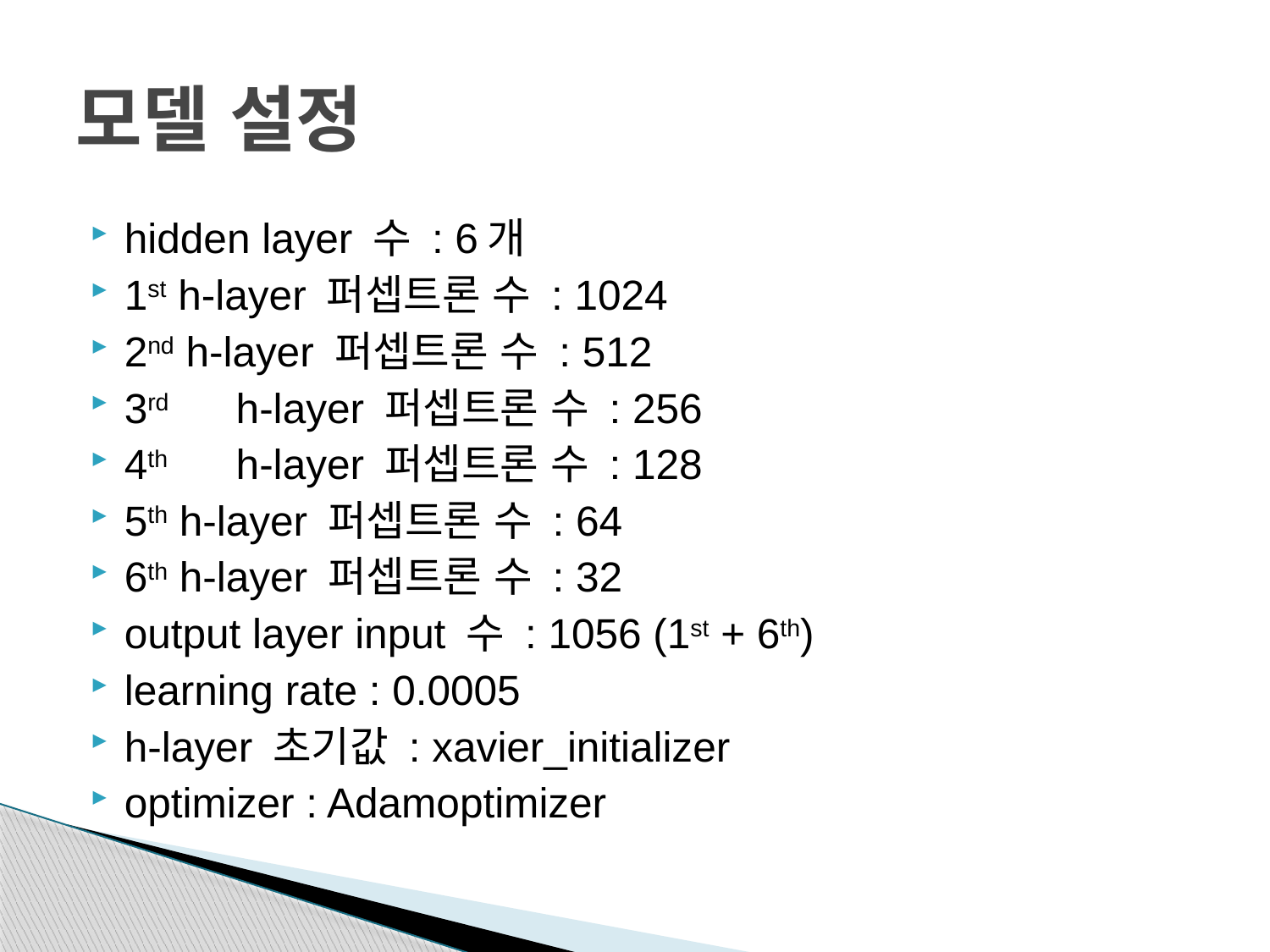

# 모델 설정
hidden layer 수 : 6개
1st h-layer 퍼셉트론 수 : 1024
2nd h-layer 퍼셉트론 수 : 512
3rd	h-layer 퍼셉트론 수 : 256
4th	h-layer 퍼셉트론 수 : 128
5th h-layer 퍼셉트론 수 : 64
6th h-layer 퍼셉트론 수 : 32
output layer input 수 : 1056 (1st + 6th)
learning rate : 0.0005
h-layer 초기값 : xavier_initializer
optimizer : Adamoptimizer